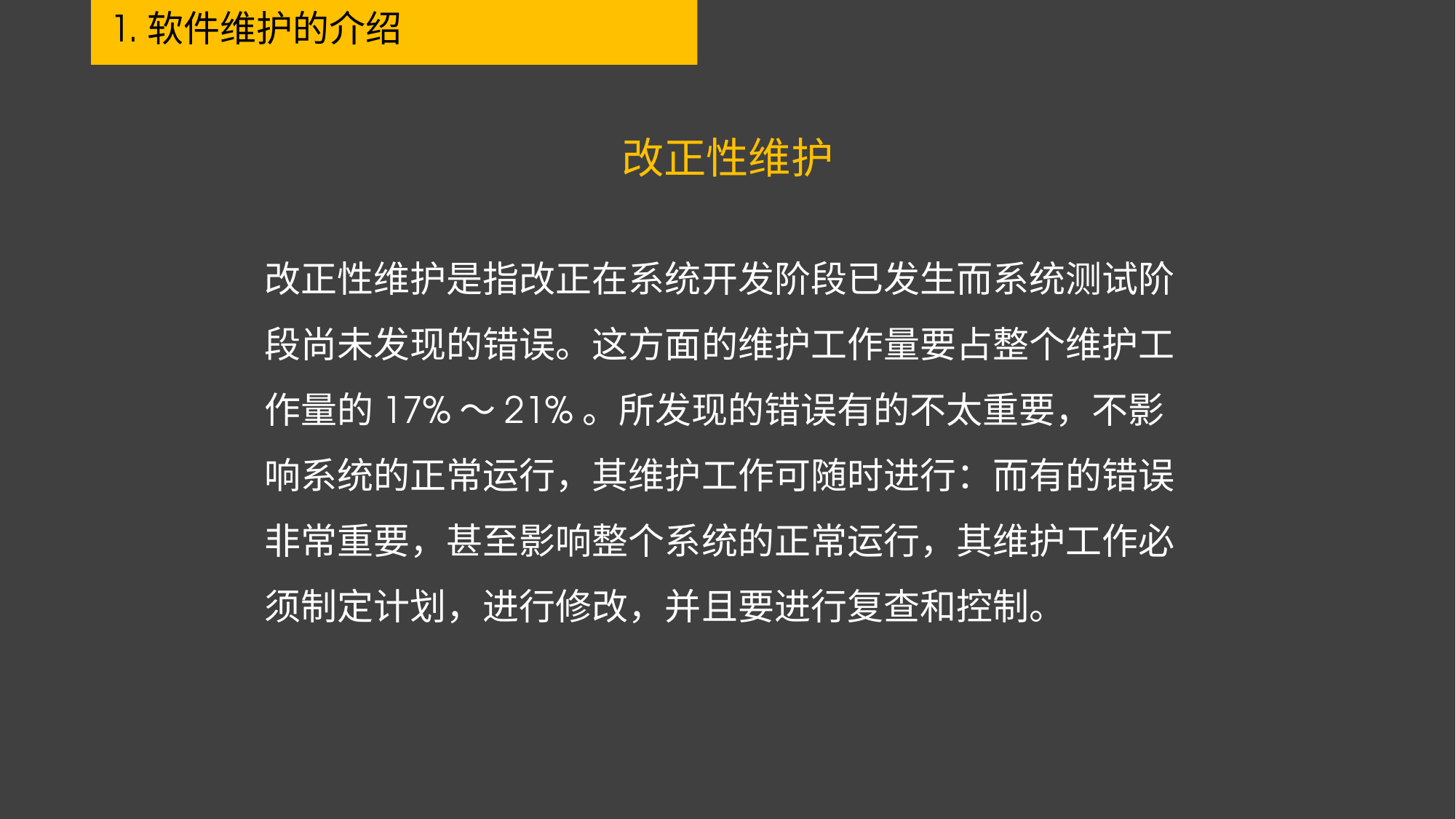

1.软件维护的介绍
改正性维护
改正性维护是指改正在系统开发阶段已发生而系统测试阶段尚未发现的错误。这方面的维护工作量要占整个维护工作量的17%～21%。所发现的错误有的不太重要，不影响系统的正常运行，其维护工作可随时进行：而有的错误非常重要，甚至影响整个系统的正常运行，其维护工作必须制定计划，进行修改，并且要进行复查和控制。